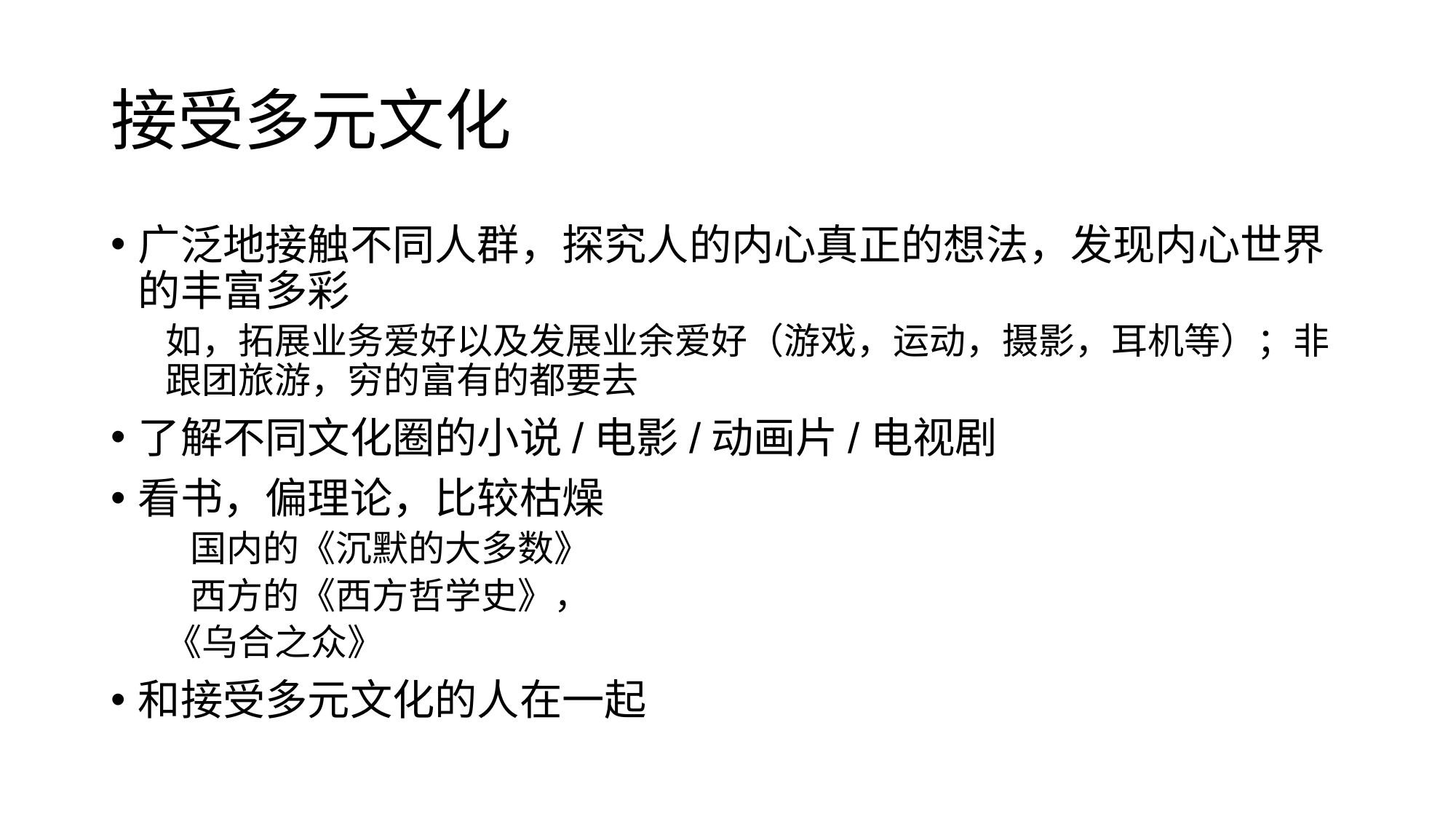

# 接受多元文化
广泛地接触不同人群，探究人的内心真正的想法，发现内心世界的丰富多彩
如，拓展业务爱好以及发展业余爱好（游戏，运动，摄影，耳机等）；非跟团旅游，穷的富有的都要去
了解不同文化圈的小说/电影/动画片/电视剧
看书，偏理论，比较枯燥
  国内的《沉默的大多数》
  西方的《西方哲学史》，
《乌合之众》
和接受多元文化的人在一起